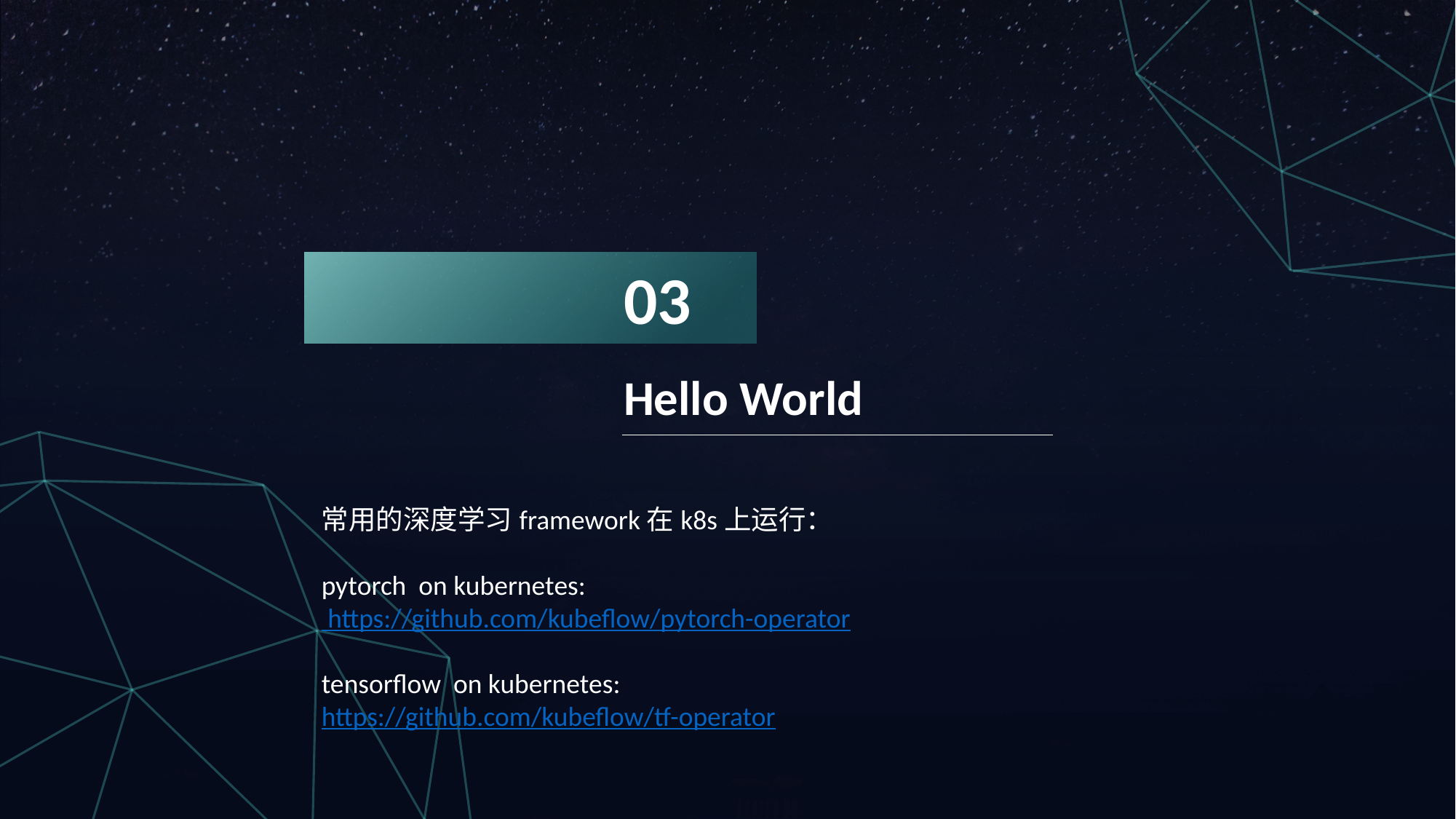

03

Hello World

常用的深度学习framework在k8s上运行：

pytorch  on kubernetes:  https://github.com/kubeflow/pytorch-operator

tensorflow  on kubernetes:   https://github.com/kubeflow/tf-operator